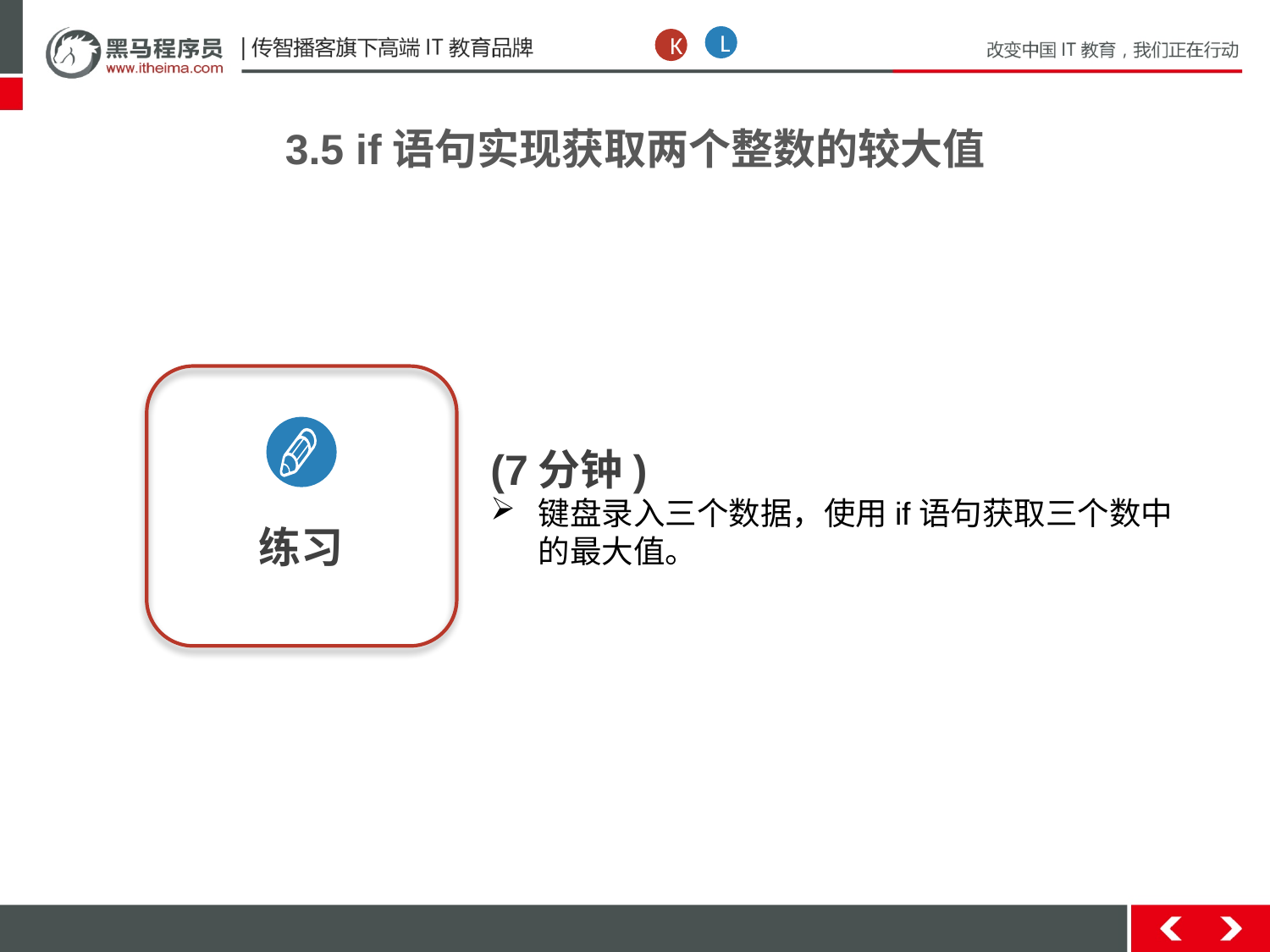

L
K
3.5 if语句实现获取两个整数的较大值

练习
(7分钟)
键盘录入三个数据，使用if语句获取三个数中  的最大值。